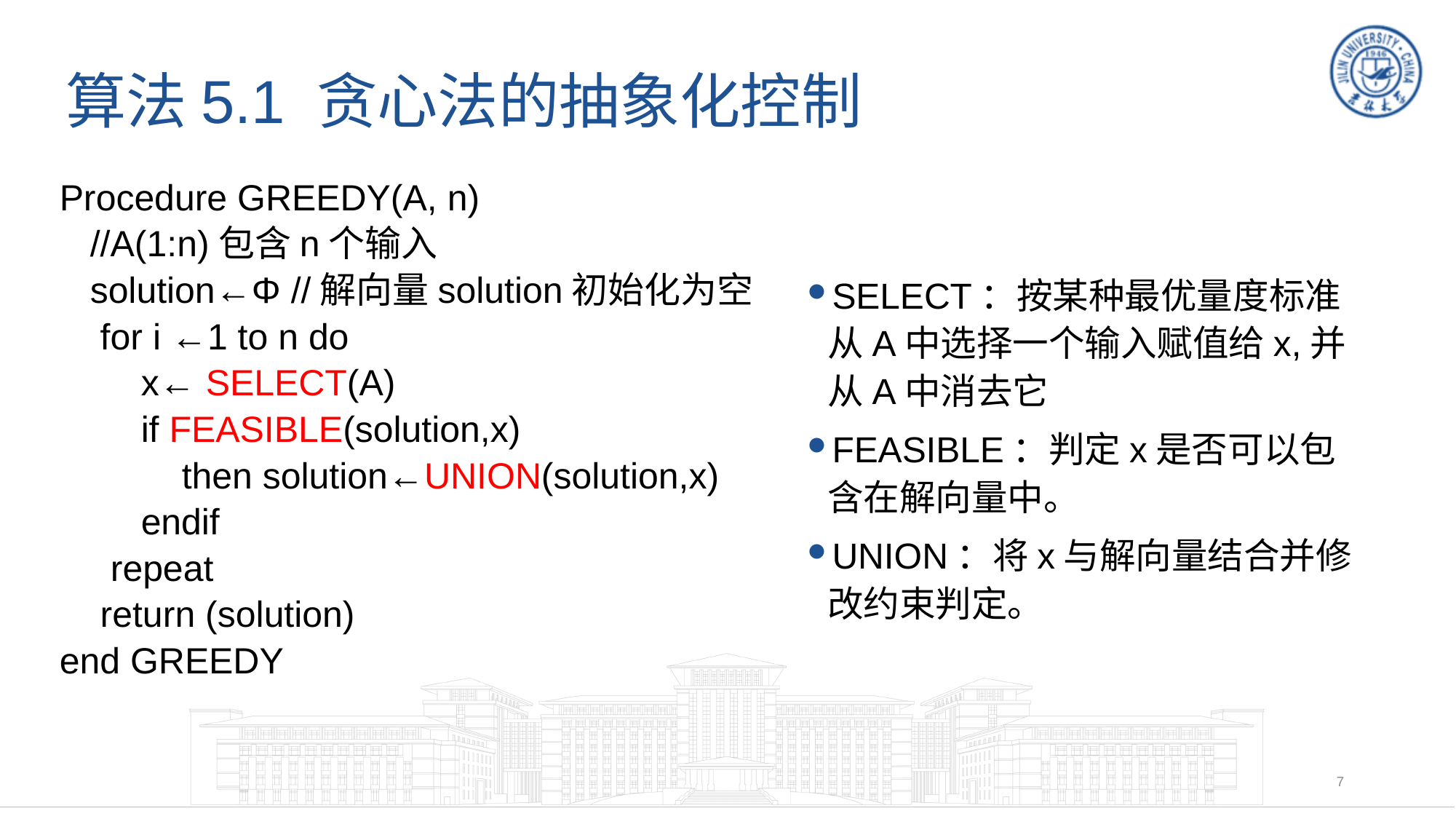

# 算法5.1 贪心法的抽象化控制
Procedure GREEDY(A, n)
   //A(1:n)包含n个输入
   solution←Φ //解向量solution初始化为空
    for i ←1 to n do
        x← SELECT(A)
        if FEASIBLE(solution,x)
            then solution←UNION(solution,x)
        endif
     repeat
    return (solution)
end GREEDY
SELECT：按某种最优量度标准从A中选择一个输入赋值给x,并从A中消去它
FEASIBLE：判定x是否可以包含在解向量中。
UNION：将x与解向量结合并修改约束判定。
7